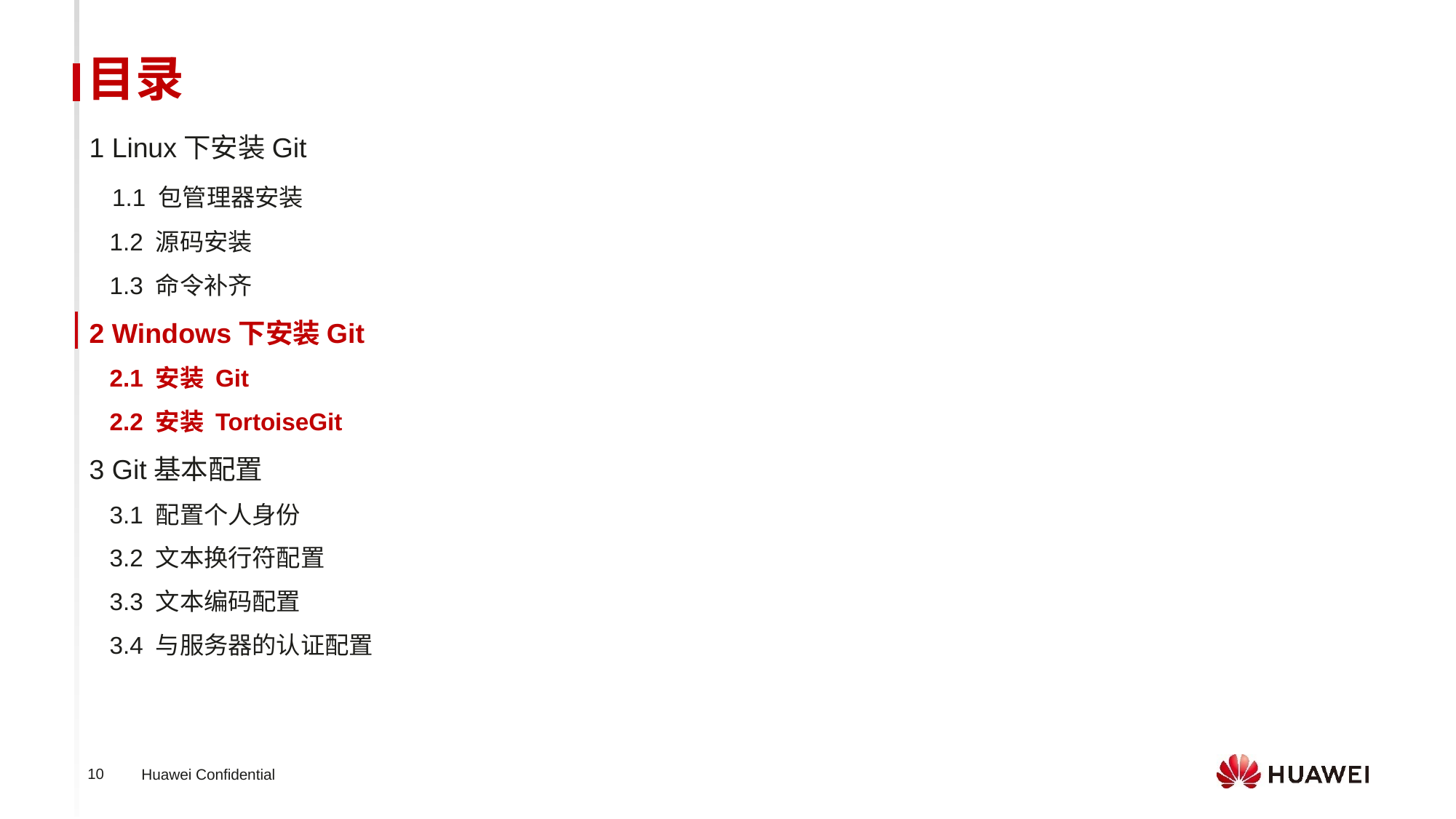

目录
1 Linux下安装Git
   1.1 包管理器安装
   1.2 源码安装
   1.3 命令补齐
2 Windows下安装Git
   2.1 安装 Git
   2.2 安装 TortoiseGit
3 Git基本配置
   3.1 配置个人身份
   3.2 文本换行符配置
   3.3 文本编码配置
   3.4 与服务器的认证配置